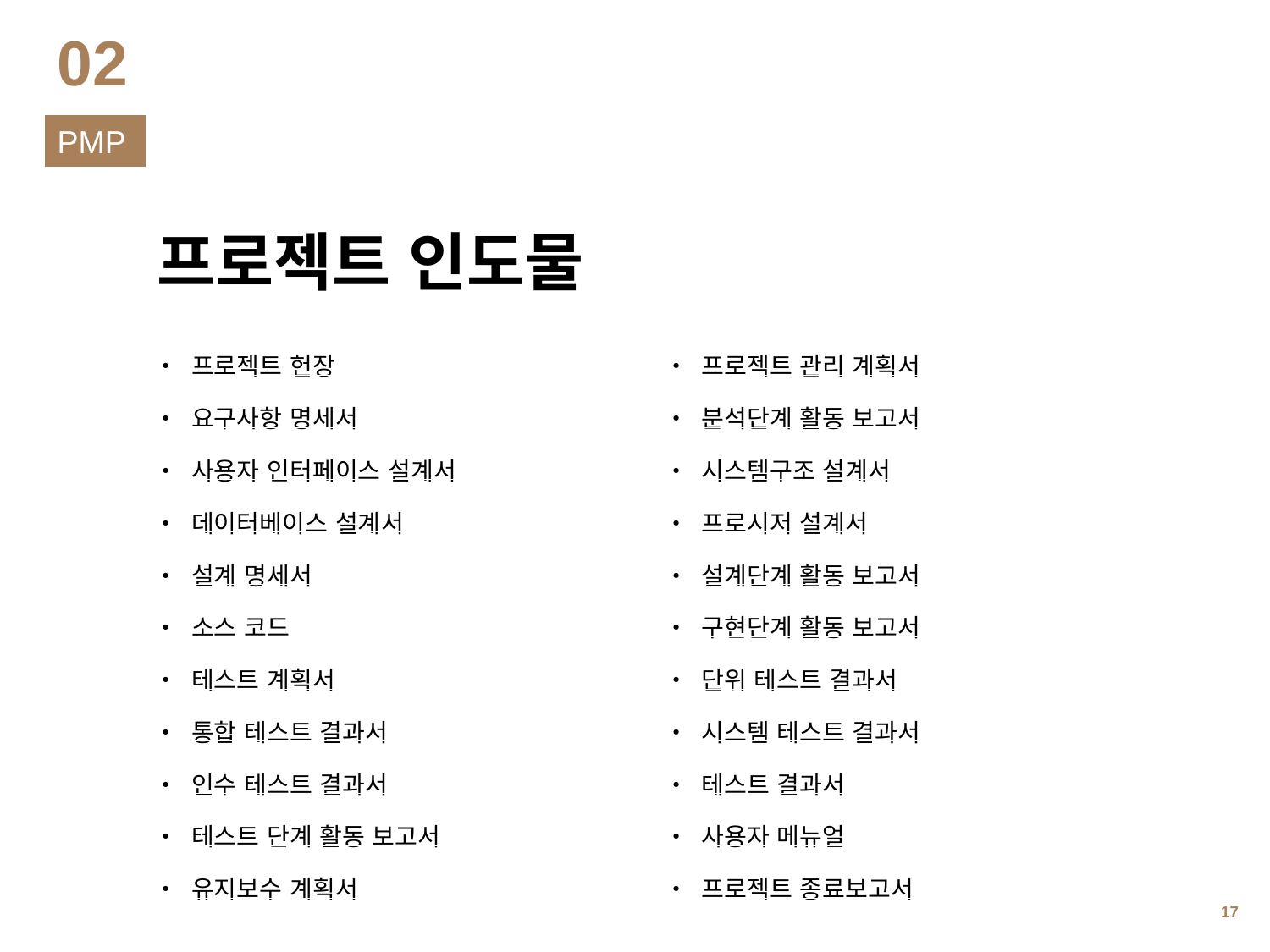

02
PMP
프로젝트 인도물
| • 프로젝트 헌장 | • 프로젝트 관리 계획서 |
| --- | --- |
| • 요구사항 명세서 | • 분석단계 활동 보고서 |
| • 사용자 인터페이스 설계서 | • 시스템구조 설계서 |
| • 데이터베이스 설계서 | • 프로시저 설계서 |
| • 설계 명세서 | • 설계단계 활동 보고서 |
| • 소스 코드 | • 구현단계 활동 보고서 |
| • 테스트 계획서 | • 단위 테스트 결과서 |
| • 통합 테스트 결과서 | • 시스템 테스트 결과서 |
| • 인수 테스트 결과서 | • 테스트 결과서 |
| • 테스트 단계 활동 보고서 | • 사용자 메뉴얼 |
| • 유지보수 계획서 | • 프로젝트 종료보고서 |
17